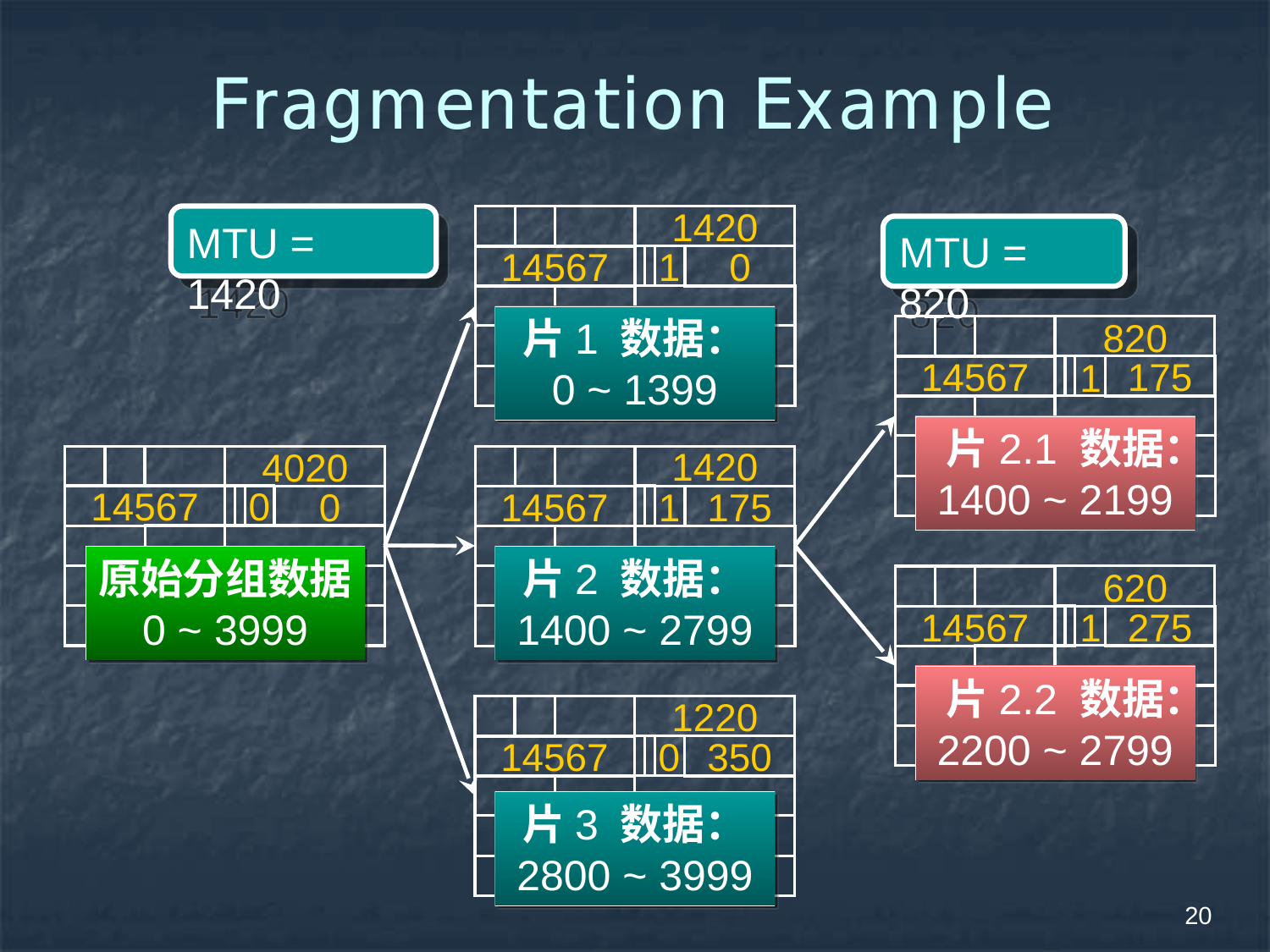

# Fragmentation Example
MTU = 1420

片1 数据：
0 ~ 1399
1420
MTU = 820
14567
1
0

片2.1 数据：
1400 ~ 2199
820
14567
175
1

4020

片2 数据：
1400 ~ 2799
1420
14567

0
0
14567
1
175

原始分组数据
0 ~ 3999

片2.2 数据：
2200 ~ 2799
620

14567
1
275

片3 数据：
2800 ~ 3999
1220
0
350
14567
20